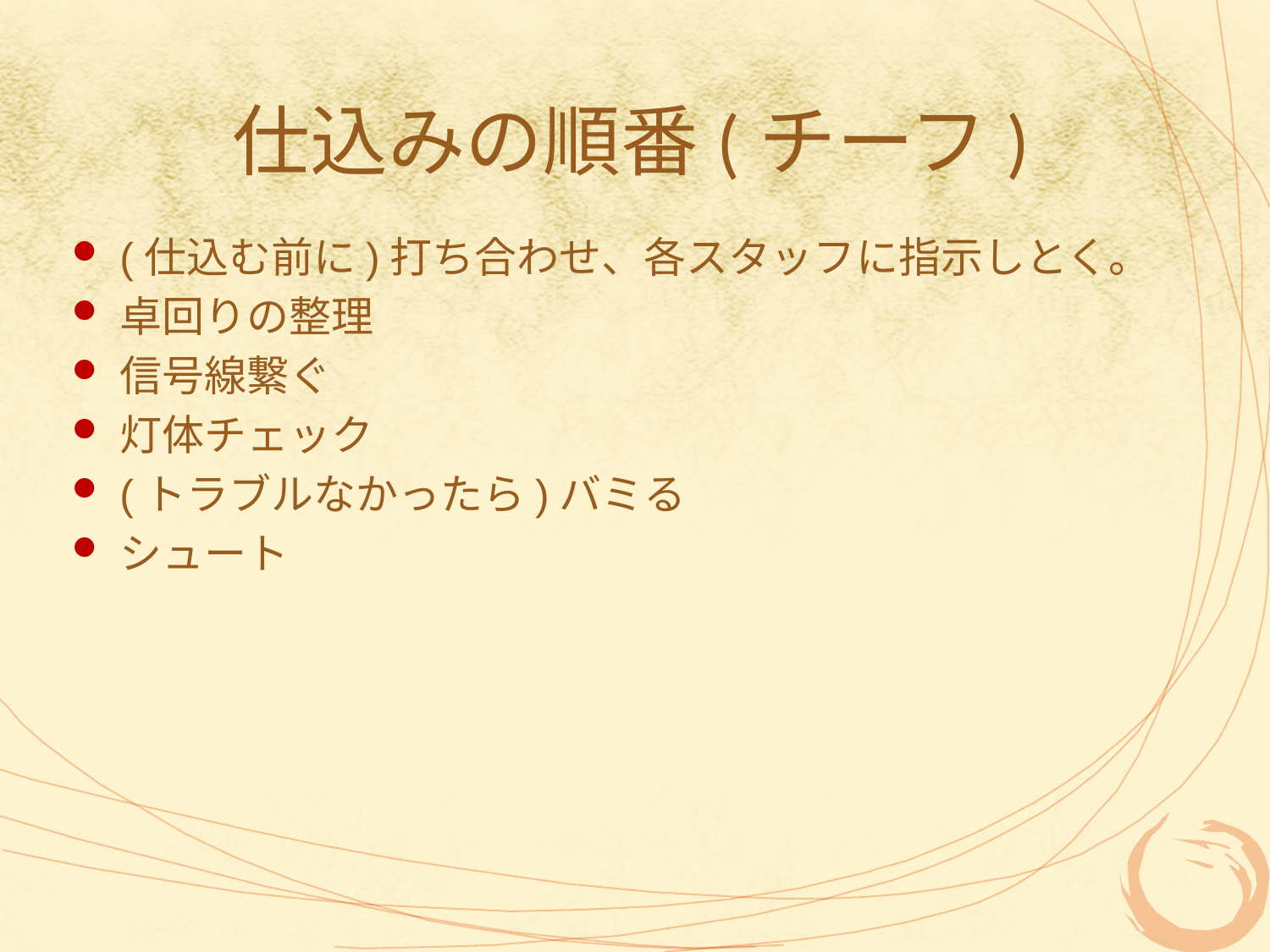

# 仕込みの順番(チーフ)
(仕込む前に)打ち合わせ、各スタッフに指示しとく。
卓回りの整理
信号線繋ぐ
灯体チェック
(トラブルなかったら)バミる
シュート